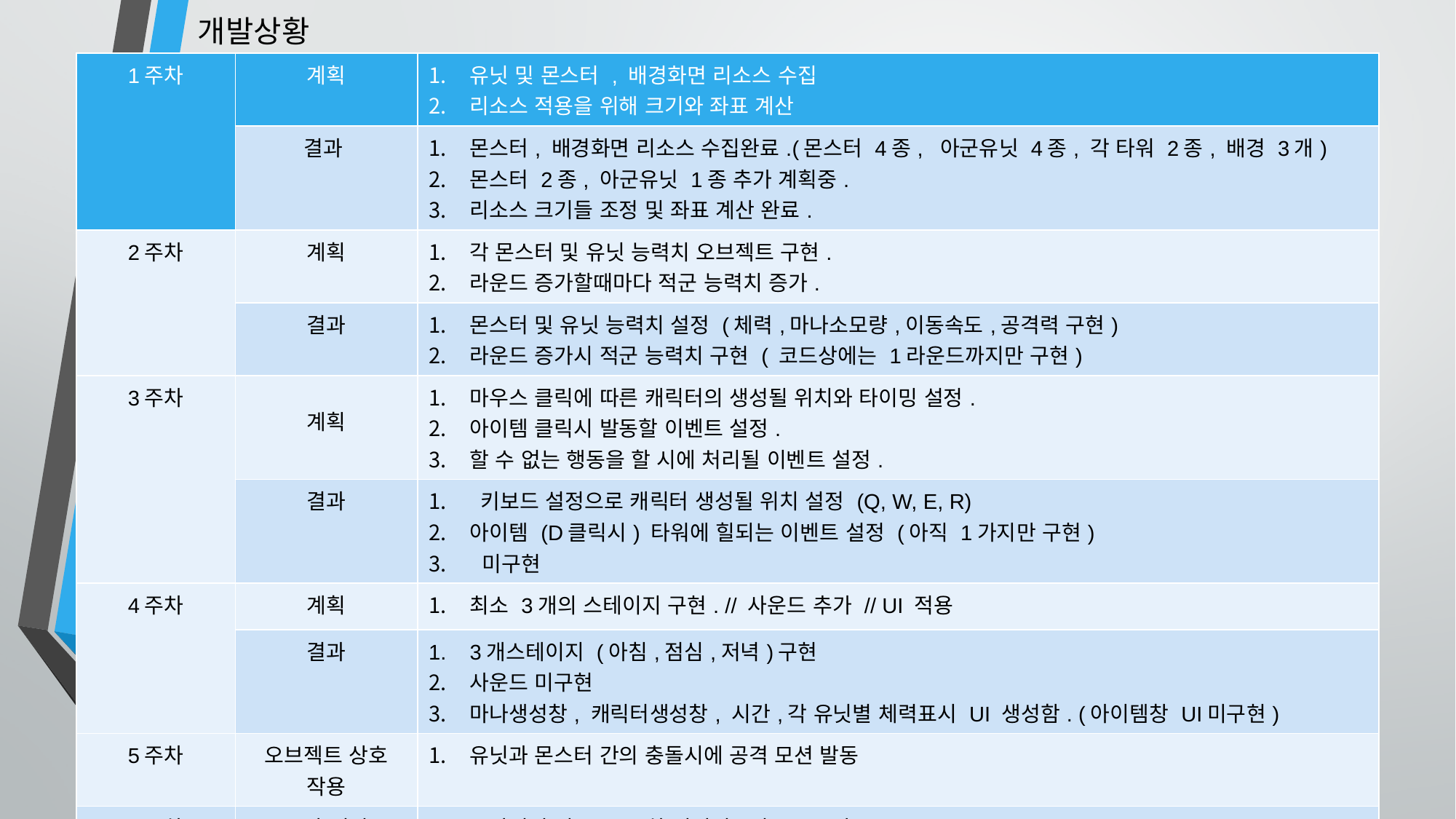

# 개발상황
| 1주차 | 계획 | 유닛 및 몬스터 , 배경화면 리소스 수집 리소스 적용을 위해 크기와 좌표 계산 |
| --- | --- | --- |
|  | 결과 | 몬스터, 배경화면 리소스 수집완료.(몬스터 4종, 아군유닛 4종, 각 타워 2종, 배경 3개) 몬스터 2종, 아군유닛 1종 추가 계획중. 리소스 크기들 조정 및 좌표 계산 완료. |
| 2주차 | 계획 | 각 몬스터 및 유닛 능력치 오브젝트 구현. 라운드 증가할때마다 적군 능력치 증가. |
|  | 결과 | 몬스터 및 유닛 능력치 설정 (체력,마나소모량,이동속도,공격력 구현) 라운드 증가시 적군 능력치 구현 ( 코드상에는 1라운드까지만 구현) |
| 3주차 | 계획 | 마우스 클릭에 따른 캐릭터의 생성될 위치와 타이밍 설정. 아이템 클릭시 발동할 이벤트 설정. 할 수 없는 행동을 할 시에 처리될 이벤트 설정. |
|  | 결과 | 키보드 설정으로 캐릭터 생성될 위치 설정 (Q, W, E, R) 아이템 (D클릭시) 타워에 힐되는 이벤트 설정 (아직 1가지만 구현) 미구현 |
| 4주차 | 계획 | 최소 3개의 스테이지 구현. // 사운드 추가 // UI 적용 |
|  | 결과 | 3개스테이지 (아침,점심,저녁)구현 사운드 미구현 마나생성창, 캐릭터생성창, 시간,각 유닛별 체력표시 UI 생성함. (아이템창 UI미구현) |
| 5주차 | 오브젝트 상호 작용 | 유닛과 몬스터 간의 충돌시에 공격 모션 발동 |
| 6주차 | 중간 점검 | 중간점검 및 1~5주차 미비점(버그) 보완 |
| 7주차 | 추가 기능 적용 | 추가 범위 적용 |
| 8주차 | 밸런스 조절 및 최종점검 | 각 유닛과 몬스터의 밸런스 및 스테이지 밸런스 조절 및 최종점검 |